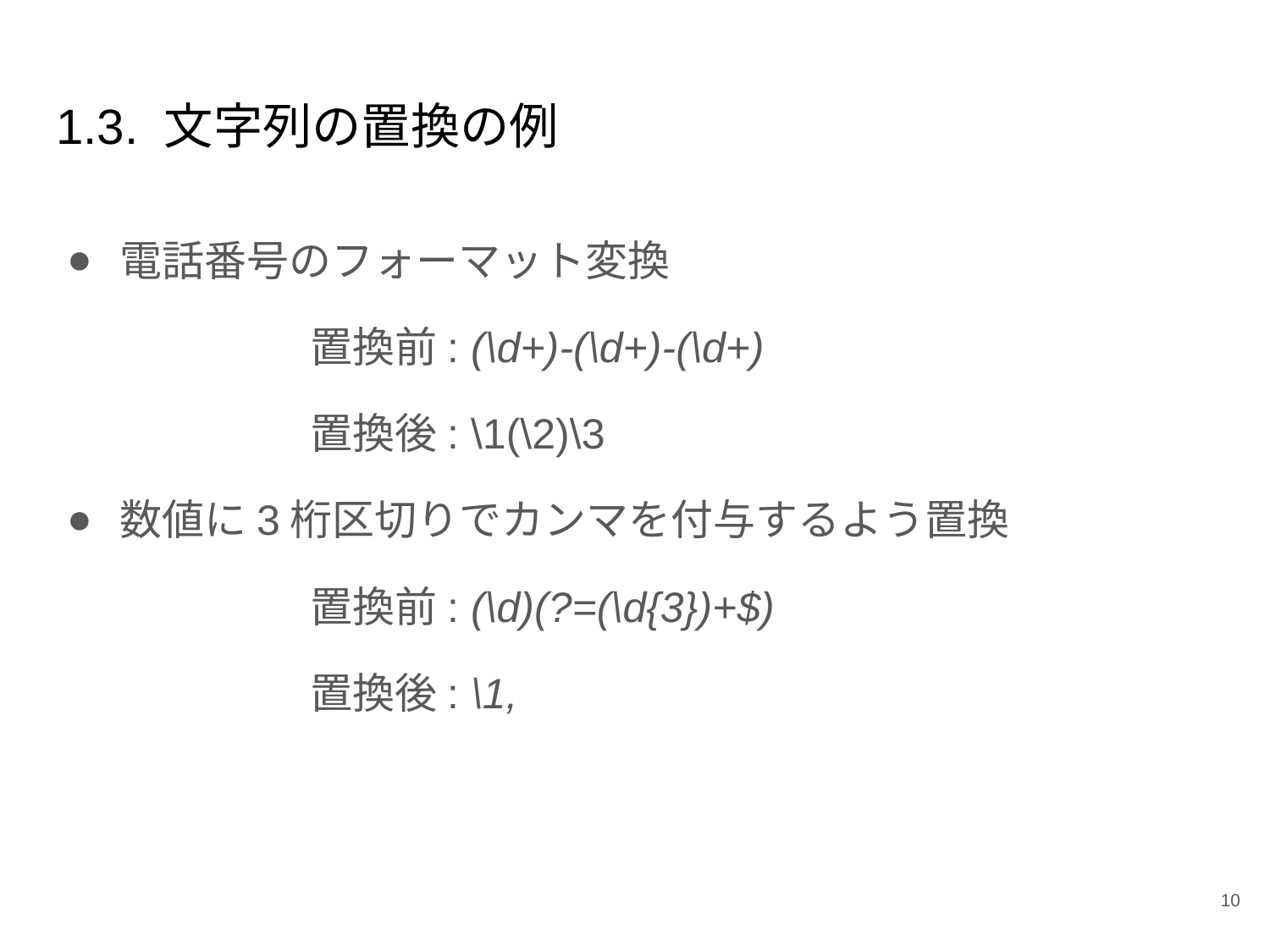

# 1.3. 文字列の置換の例
電話番号のフォーマット変換
　　　　	置換前: (\d+)-(\d+)-(\d+)
		置換後: \1(\2)\3
数値に3桁区切りでカンマを付与するよう置換
		置換前: (\d)(?=(\d{3})+$)
		置換後: \1,

10